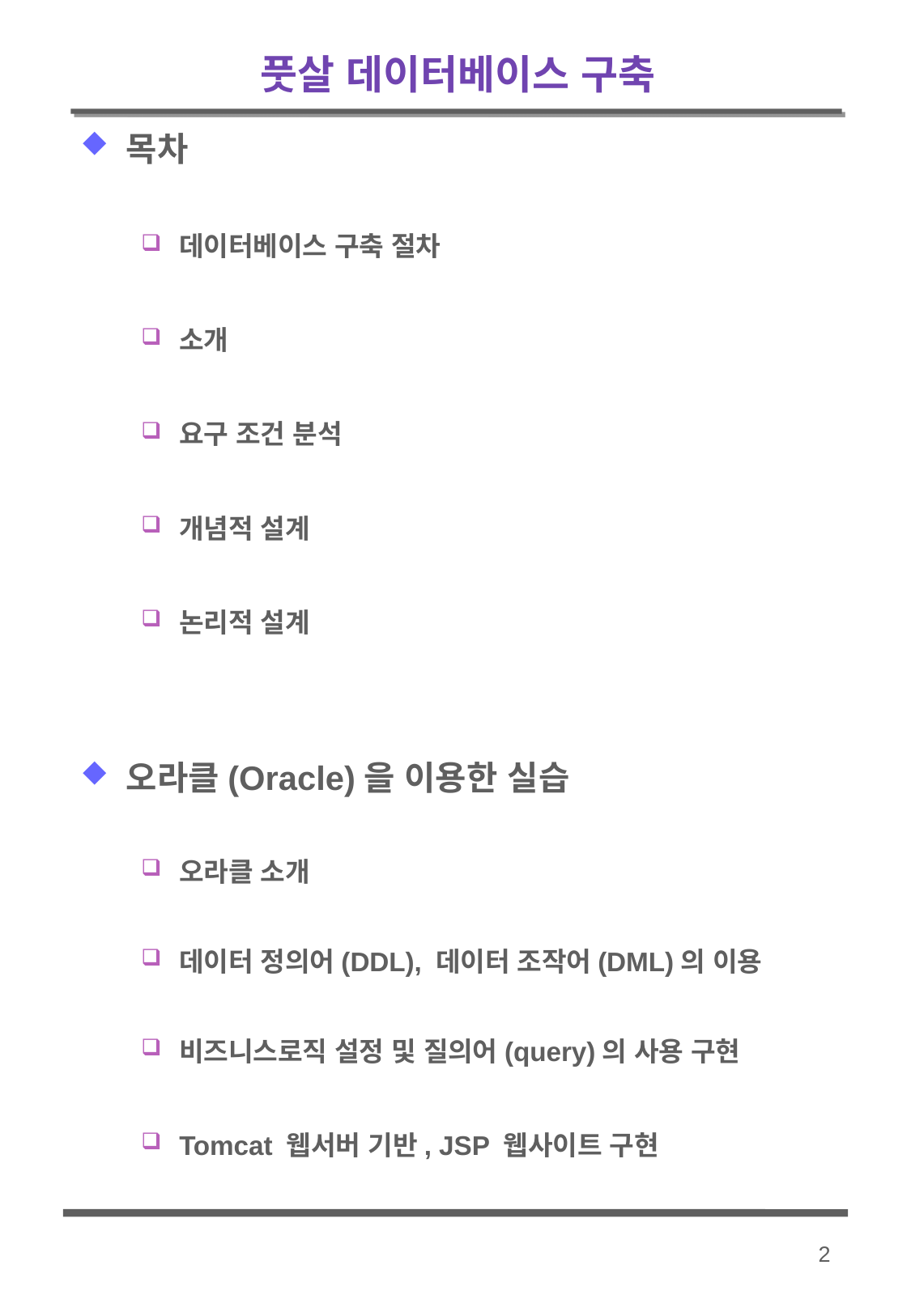

# 풋살 데이터베이스 구축
목차

데이터베이스 구축 절차

소개

요구 조건 분석

개념적 설계

논리적 설계

오라클(Oracle)을 이용한 실습

오라클 소개

데이터 정의어(DDL), 데이터 조작어(DML)의 이용

비즈니스로직 설정 및 질의어(query)의 사용 구현

Tomcat 웹서버 기반, JSP 웹사이트 구현

2